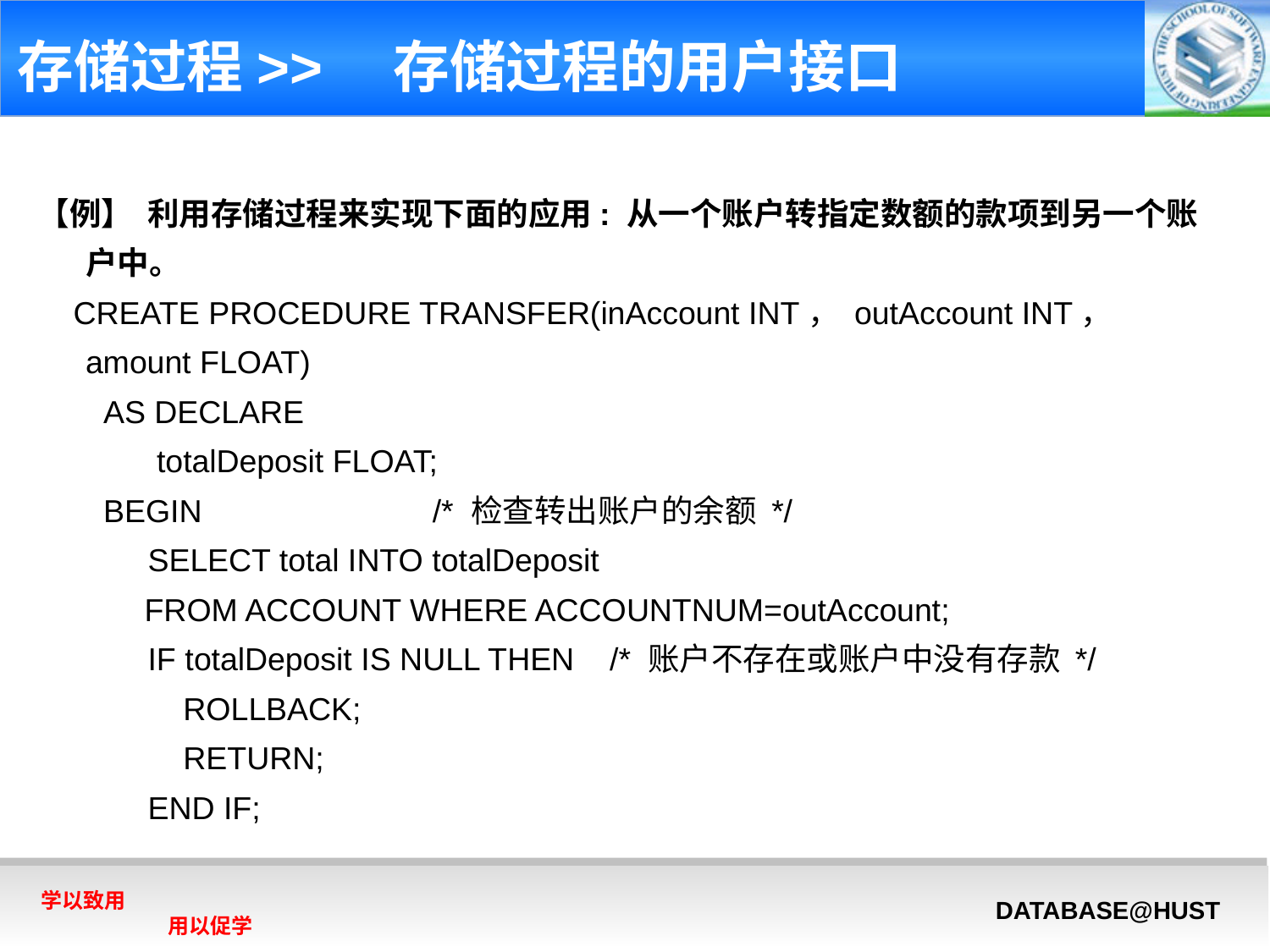

# 存储过程>>　存储过程的用户接口
【例】  利用存储过程来实现下面的应用: 从一个账户转指定数额的款项到另一个账户中。
    CREATE PROCEDURE TRANSFER(inAccount INT， outAccount INT， amount FLOAT)
	  AS DECLARE
	        totalDeposit FLOAT;
	  BEGIN                          /* 检查转出账户的余额 */
	       SELECT total INTO totalDeposit
            FROM ACCOUNT WHERE ACCOUNTNUM=outAccount;
	       IF totalDeposit IS NULL THEN    /* 账户不存在或账户中没有存款 */
	           ROLLBACK;
	           RETURN;
	       END IF;